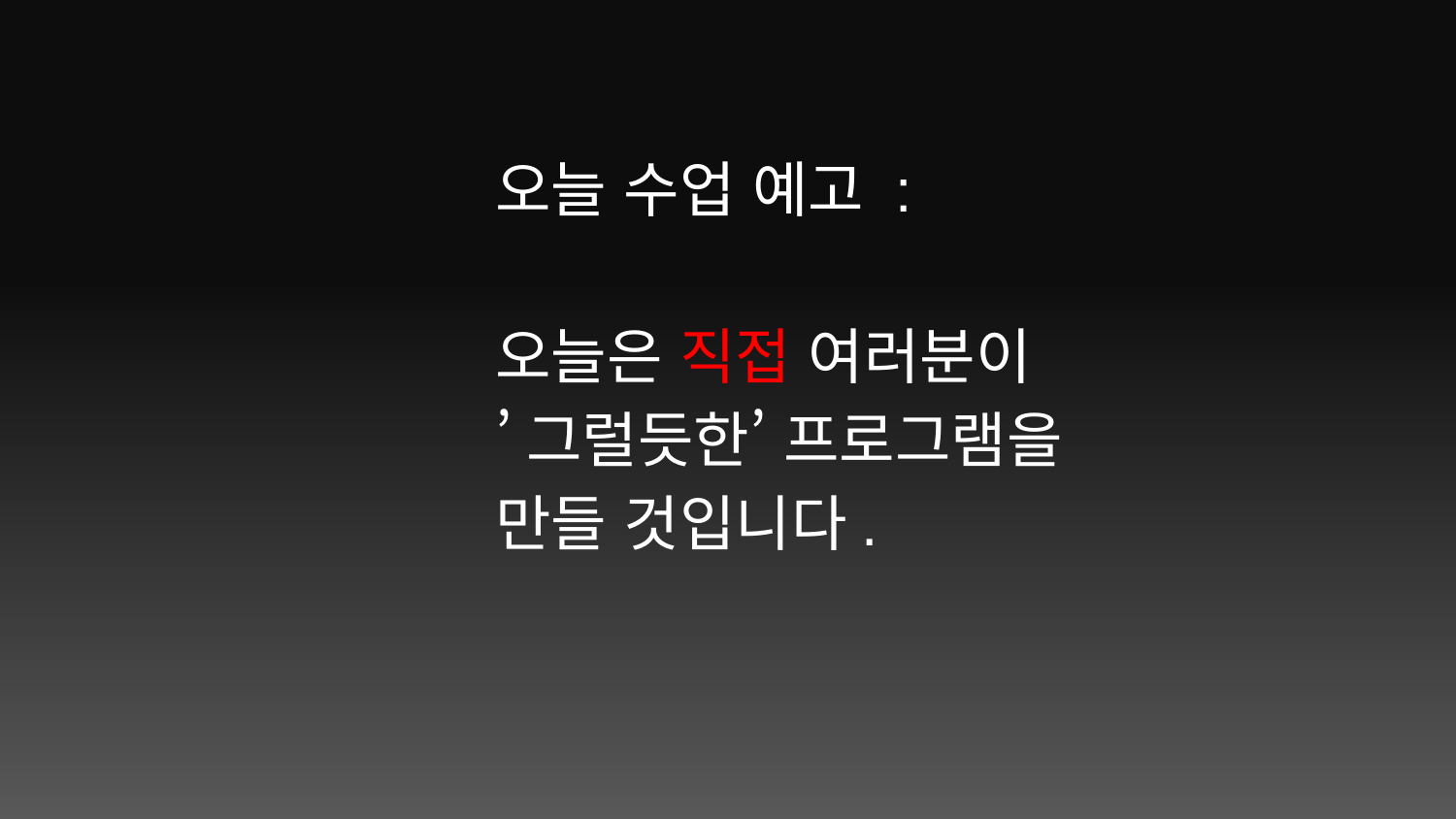

오늘 수업 예고 :

오늘은 직접 여러분이
’그럴듯한’ 프로그램을
만들 것입니다.